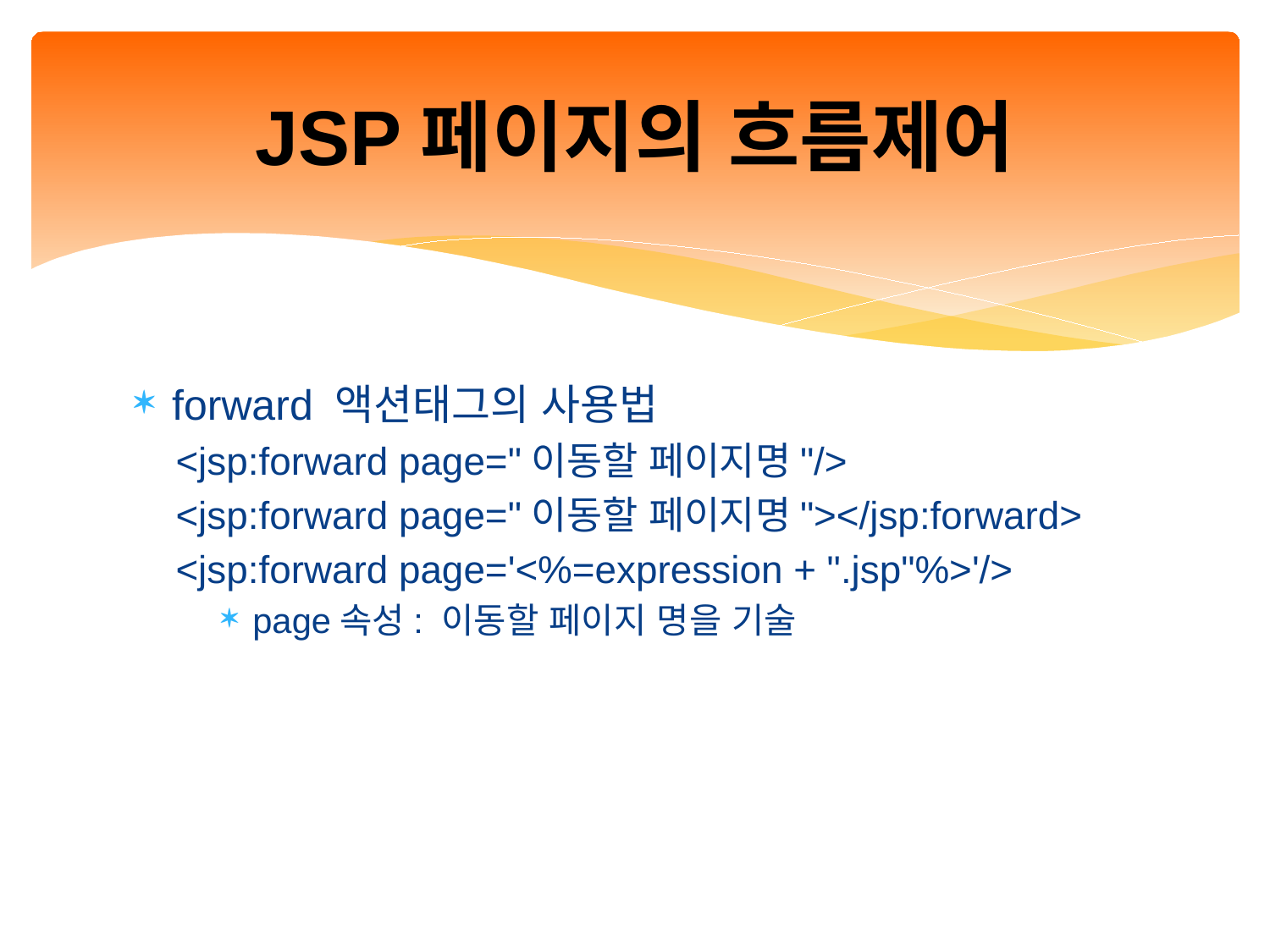

# JSP페이지의 흐름제어
forward 액션태그의 사용법
<jsp:forward page="이동할 페이지명"/>
<jsp:forward page="이동할 페이지명"></jsp:forward>
<jsp:forward page='<%=expression + ".jsp"%>'/>
page속성: 이동할 페이지 명을 기술